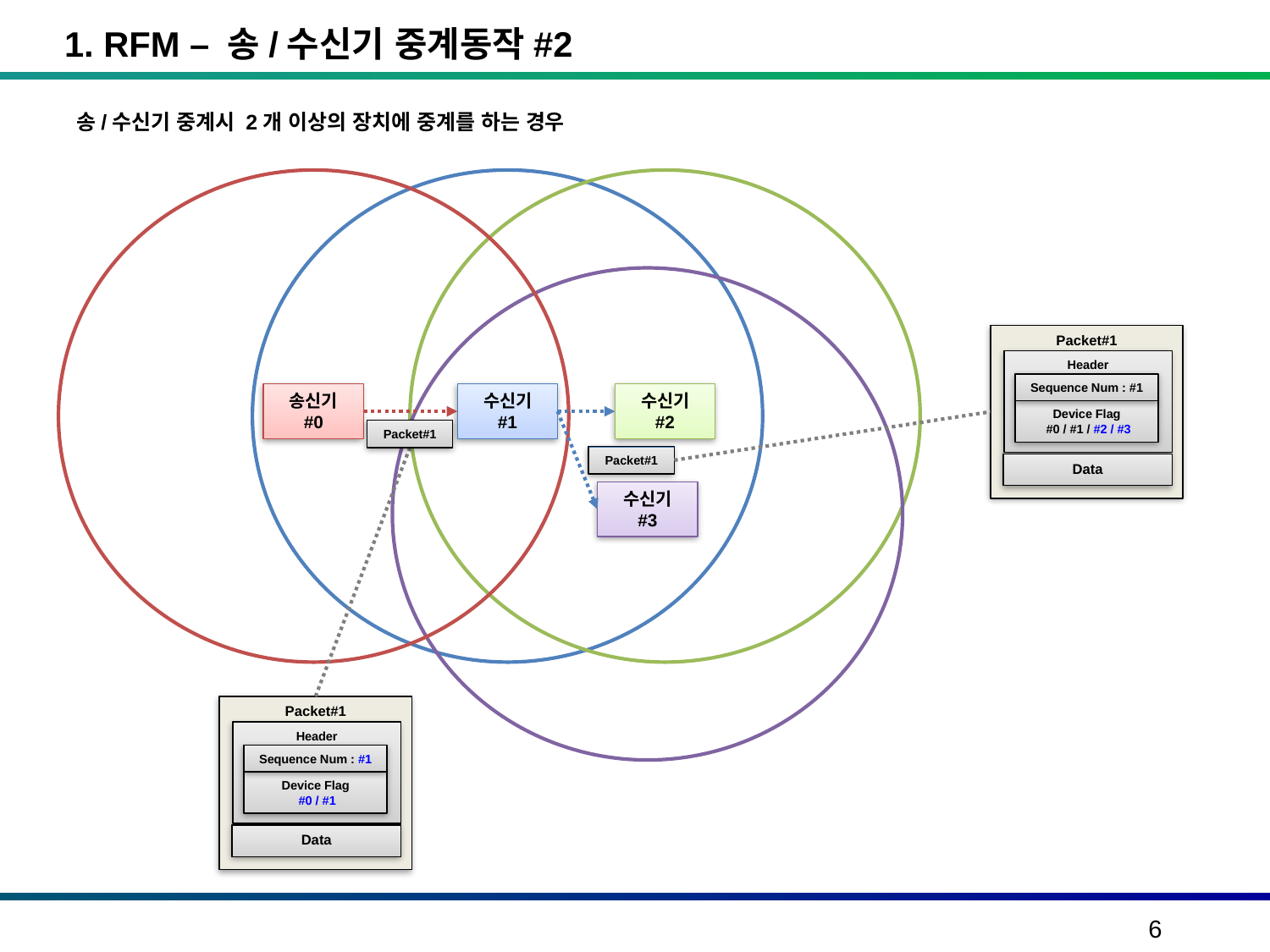

1. RFM – 송/수신기 중계동작#2
송/수신기 중계시 2개 이상의 장치에 중계를 하는 경우

송신기
#0

수신기
#1

수신기
#2

수신기
#3
Packet#1
Header
Sequence Num : #1
Device Flag
 #0 / #1 / #2 / #3

Data

Packet#1
Packet#1
Packet#1
Header
Sequence Num : #1
Device Flag
 #0 / #1

Data

6